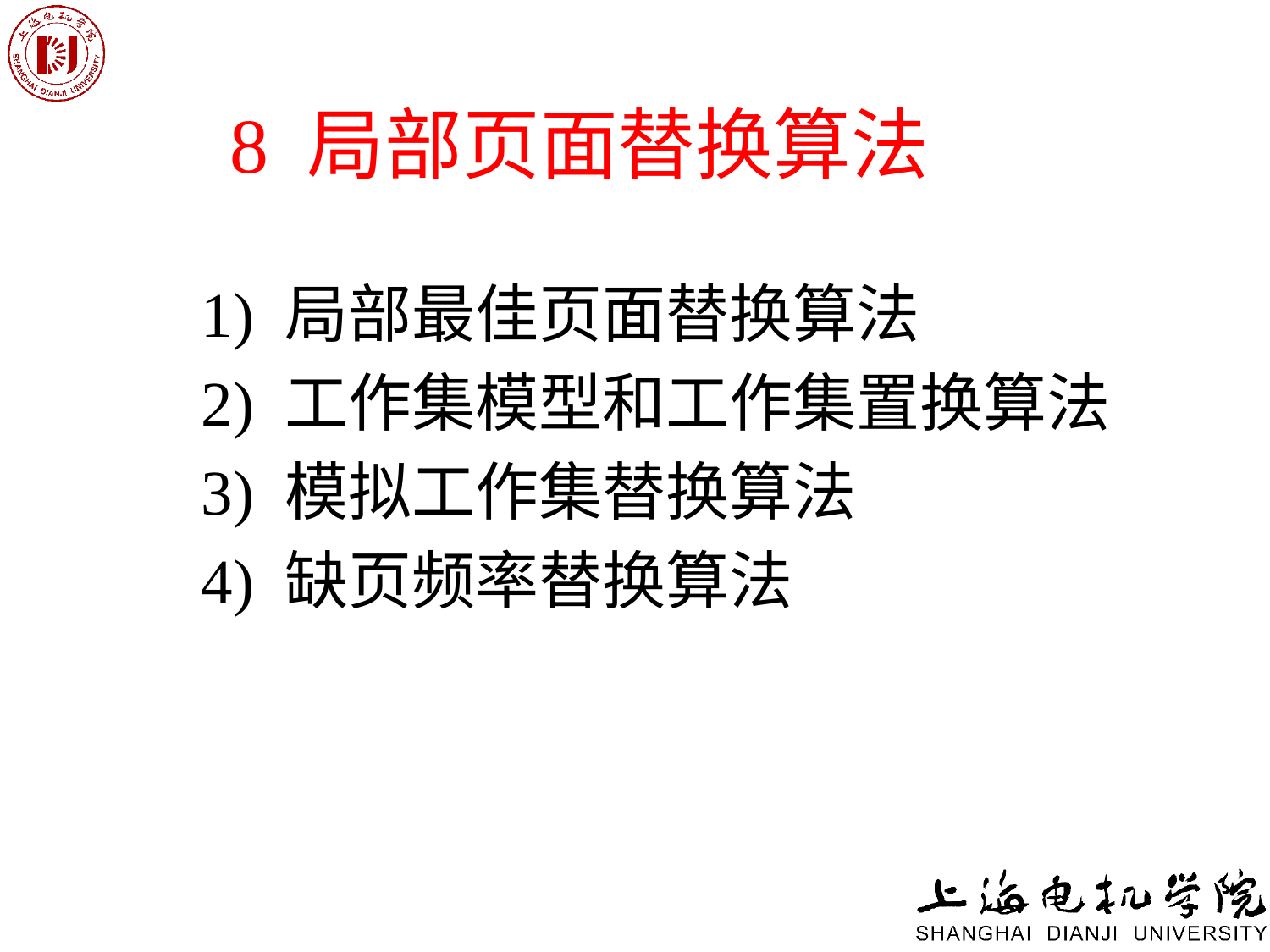

# 8 局部页面替换算法
1) 局部最佳页面替换算法
2) 工作集模型和工作集置换算法
3) 模拟工作集替换算法
4) 缺页频率替换算法